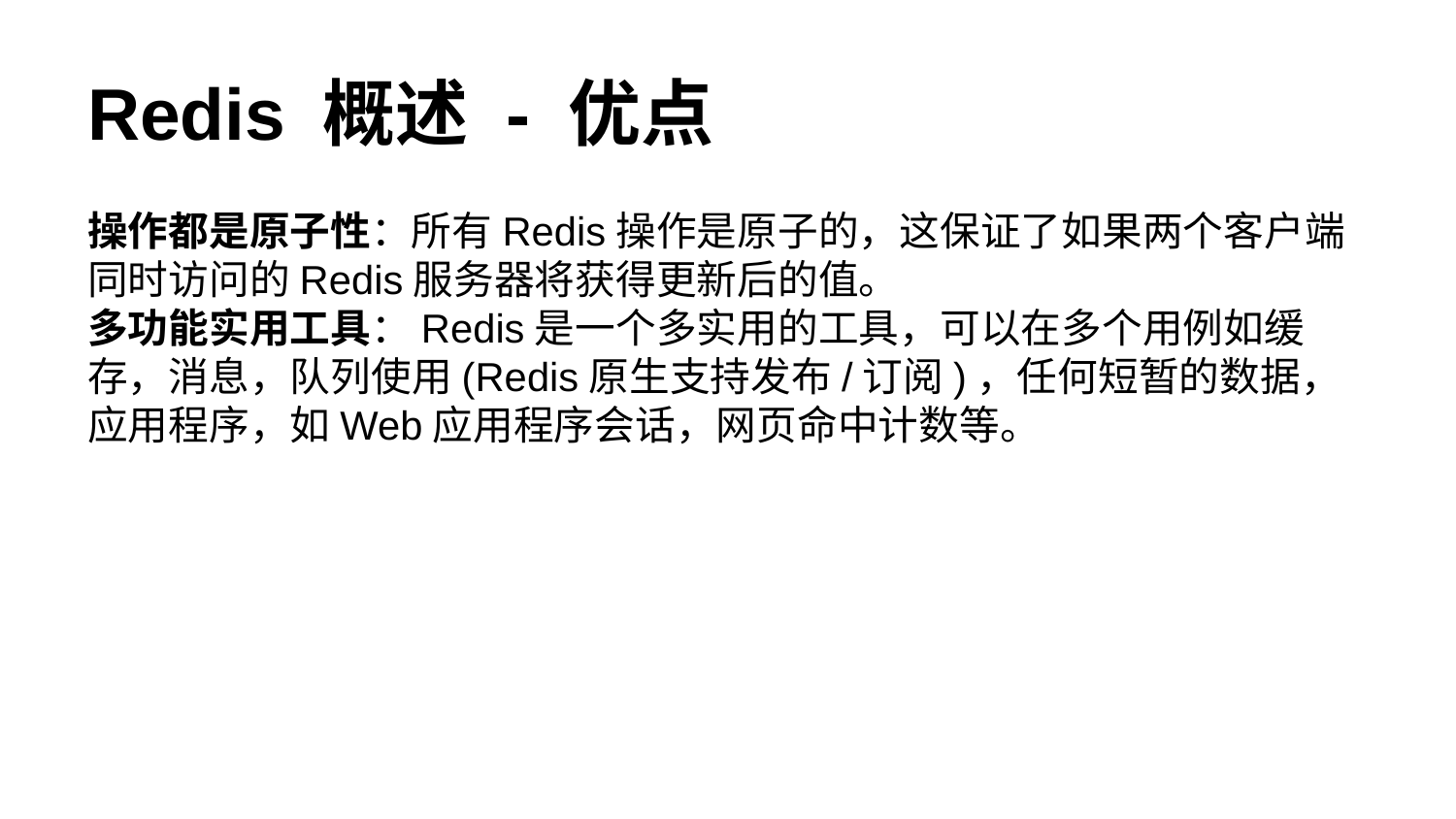

# Redis 概述 - 优点
操作都是原子性：所有Redis操作是原子的，这保证了如果两个客户端同时访问的Redis服务器将获得更新后的值。
多功能实用工具：Redis是一个多实用的工具，可以在多个用例如缓存，消息，队列使用(Redis原生支持发布/订阅)，任何短暂的数据，应用程序，如Web应用程序会话，网页命中计数等。